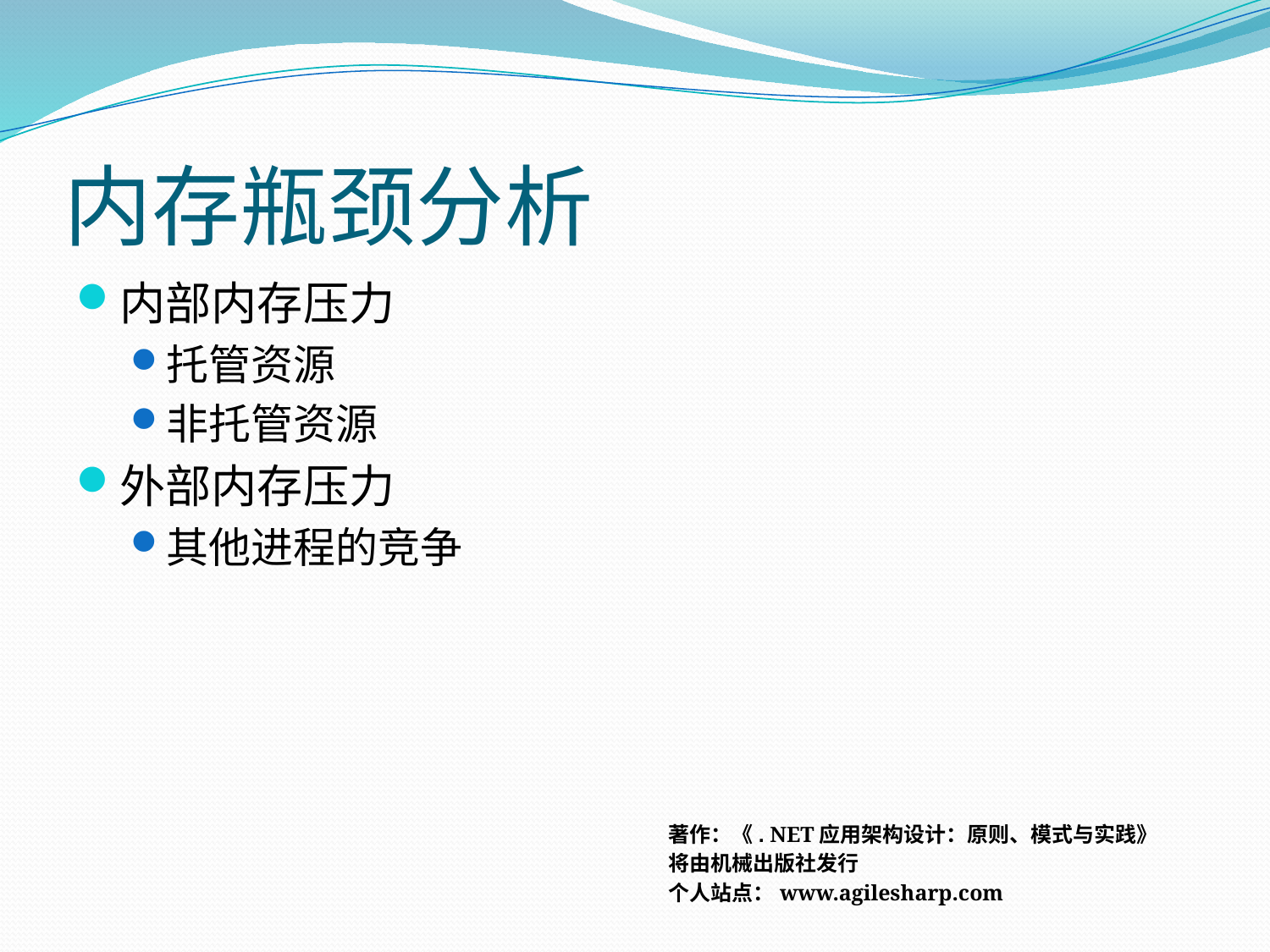

# 内存瓶颈分析
内部内存压力
托管资源
非托管资源
外部内存压力
其他进程的竞争
著作：《. NET应用架构设计：原则、模式与实践》
将由机械出版社发行
个人站点：www.agilesharp.com